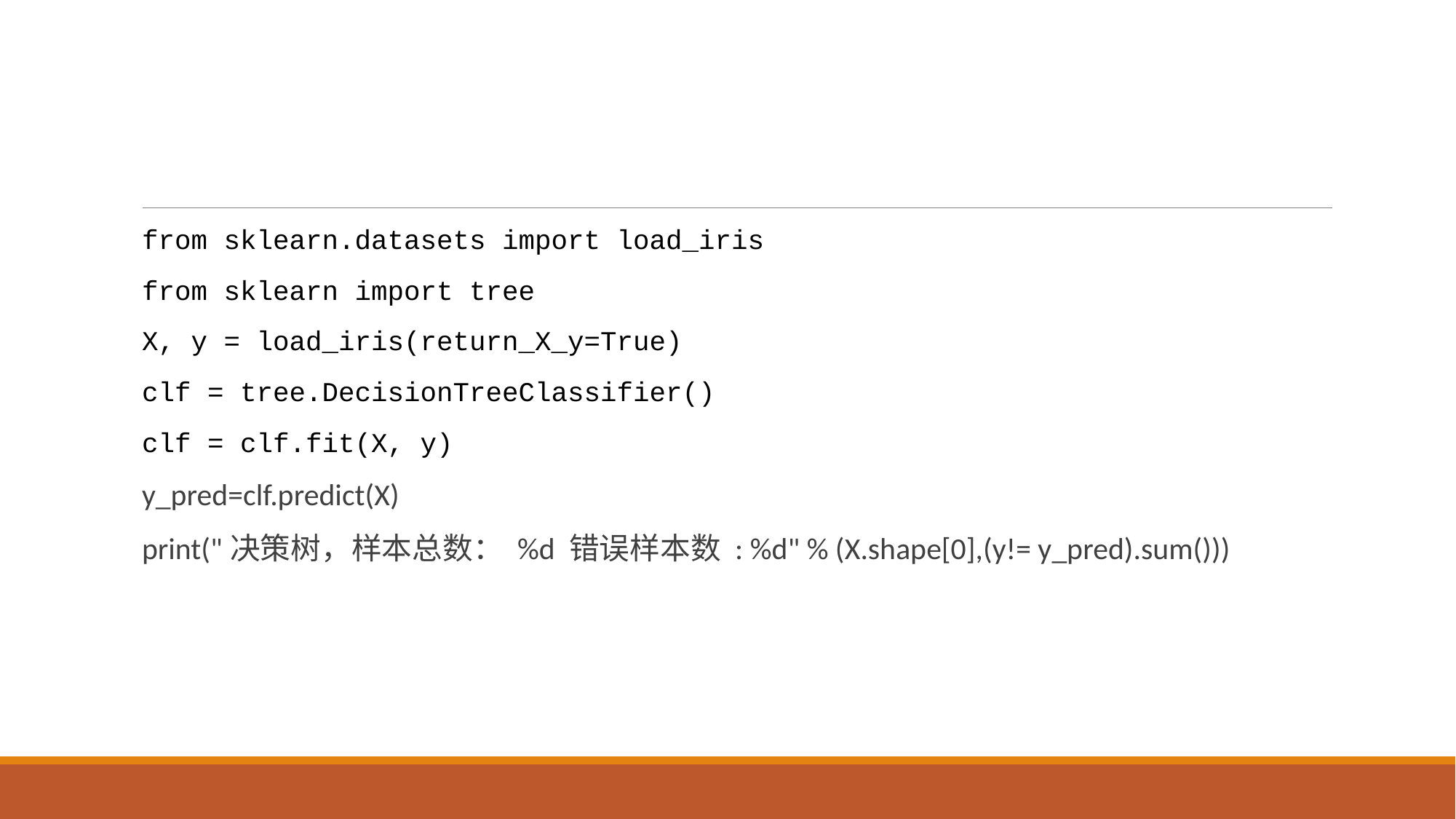

#
from sklearn.datasets import load_iris
from sklearn import tree
X, y = load_iris(return_X_y=True)
clf = tree.DecisionTreeClassifier()
clf = clf.fit(X, y)
y_pred=clf.predict(X)
print("决策树，样本总数： %d 错误样本数 : %d" % (X.shape[0],(y!= y_pred).sum()))